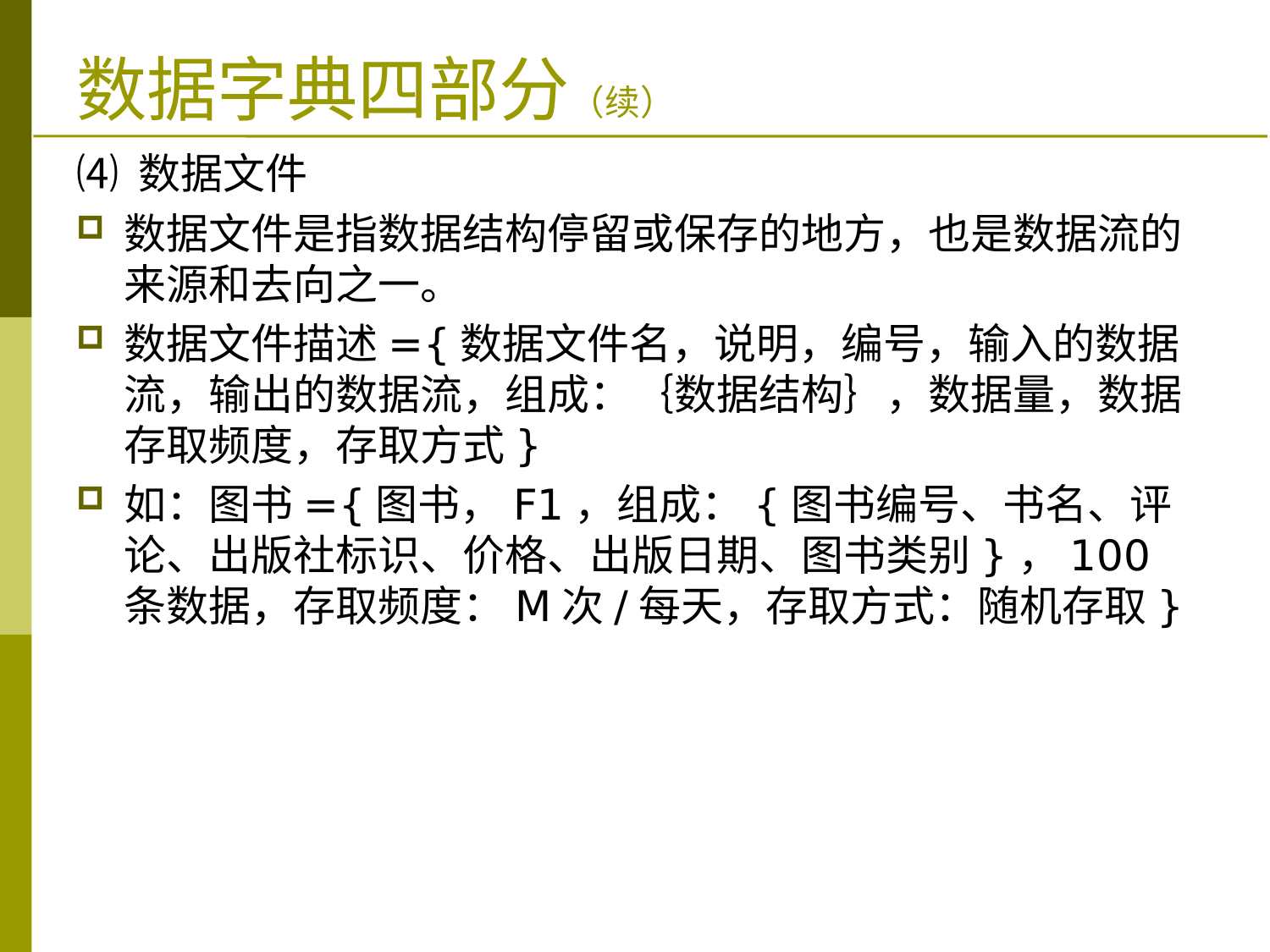

# 数据字典四部分（续）
⑷ 数据文件
数据文件是指数据结构停留或保存的地方，也是数据流的来源和去向之一。
数据文件描述={数据文件名，说明，编号，输入的数据流，输出的数据流，组成：｛数据结构｝，数据量，数据存取频度，存取方式}
如：图书={图书，F1，组成：{图书编号、书名、评论、出版社标识、价格、出版日期、图书类别}，100条数据，存取频度：M次/每天，存取方式：随机存取}